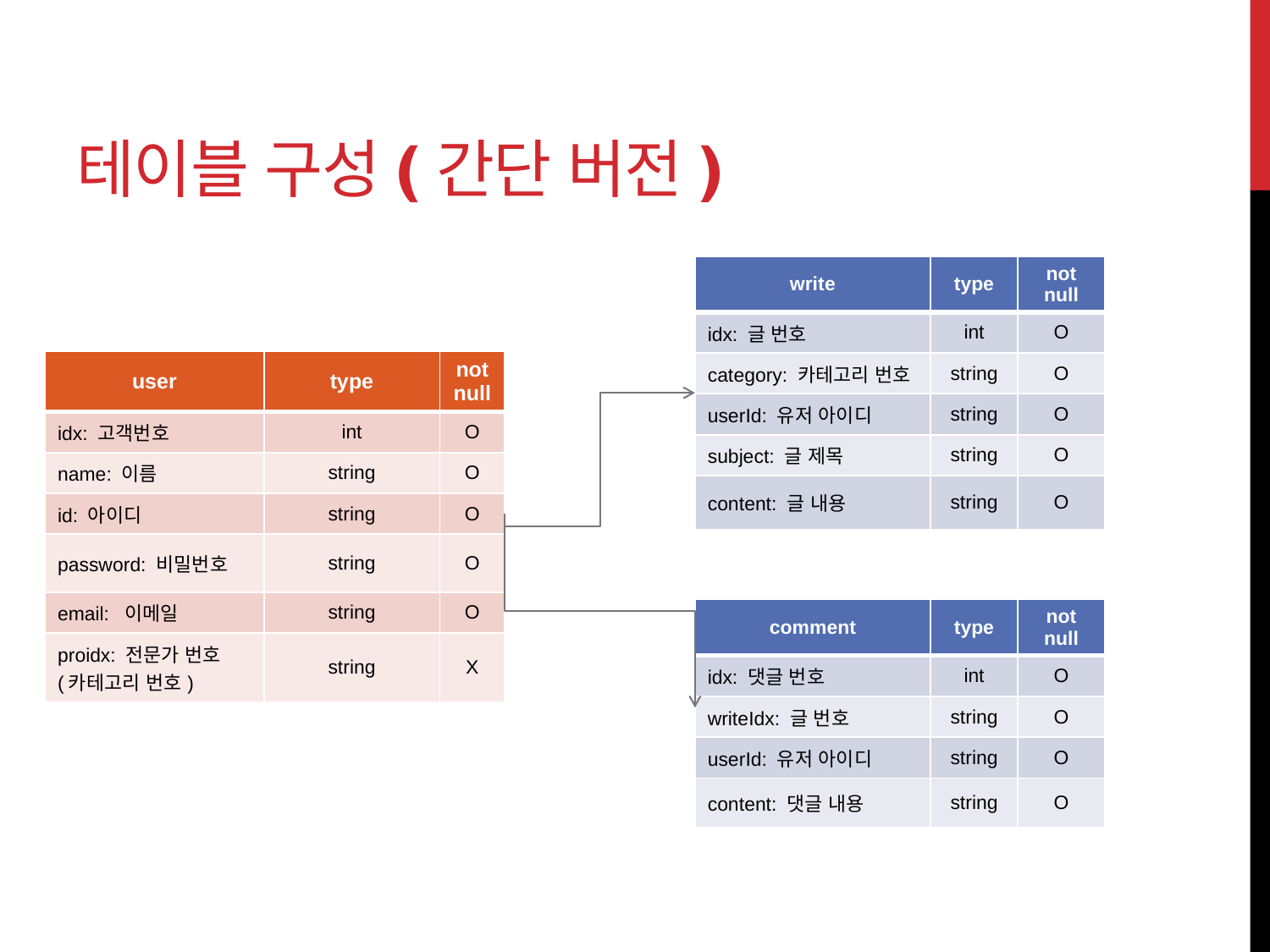

# 테이블 구성(간단 버전)
| write | type | not null |
| --- | --- | --- |
| idx: 글 번호 | int | O |
| category: 카테고리 번호 | string | O |
| userId: 유저 아이디 | string | O |
| subject: 글 제목 | string | O |
| content: 글 내용 | string | O |
| user | type | not null |
| --- | --- | --- |
| idx: 고객번호 | int | O |
| name: 이름 | string | O |
| id: 아이디 | string | O |
| password: 비밀번호 | string | O |
| email: 이메일 | string | O |
| proidx: 전문가 번호 (카테고리 번호) | string | X |
| comment | type | not null |
| --- | --- | --- |
| idx: 댓글 번호 | int | O |
| writeIdx: 글 번호 | string | O |
| userId: 유저 아이디 | string | O |
| content: 댓글 내용 | string | O |